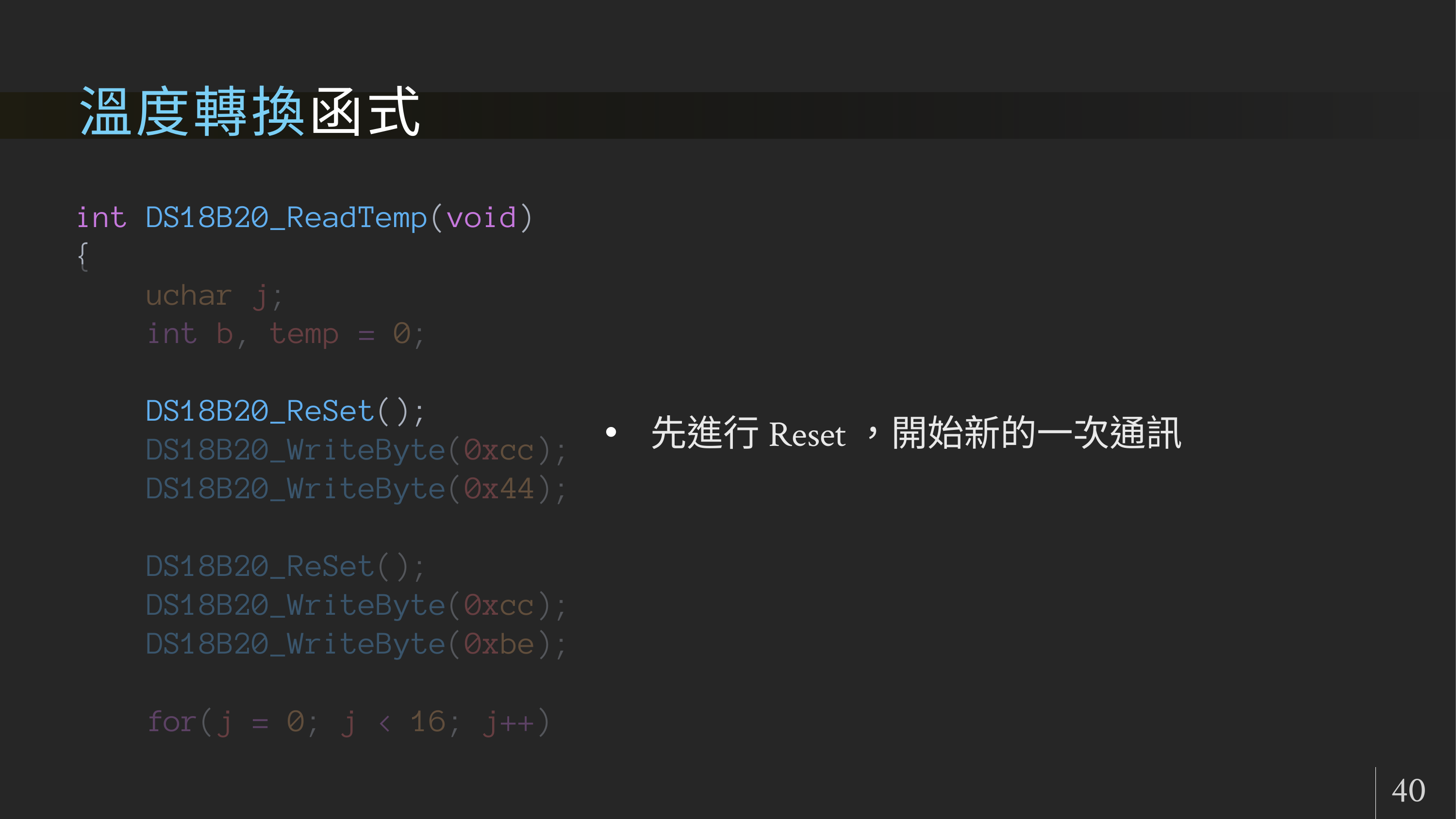

# 溫度轉換函式

int DS18B20_ReadTemp(void)
{
    uchar j;
    int b, temp = 0;
    DS18B20_ReSet();
    DS18B20_WriteByte(0xcc);
    DS18B20_WriteByte(0x44);
    DS18B20_ReSet();
    DS18B20_WriteByte(0xcc);
    DS18B20_WriteByte(0xbe);
    for(j = 0; j < 16; j++)
先進行Reset，開始新的一次通訊

40